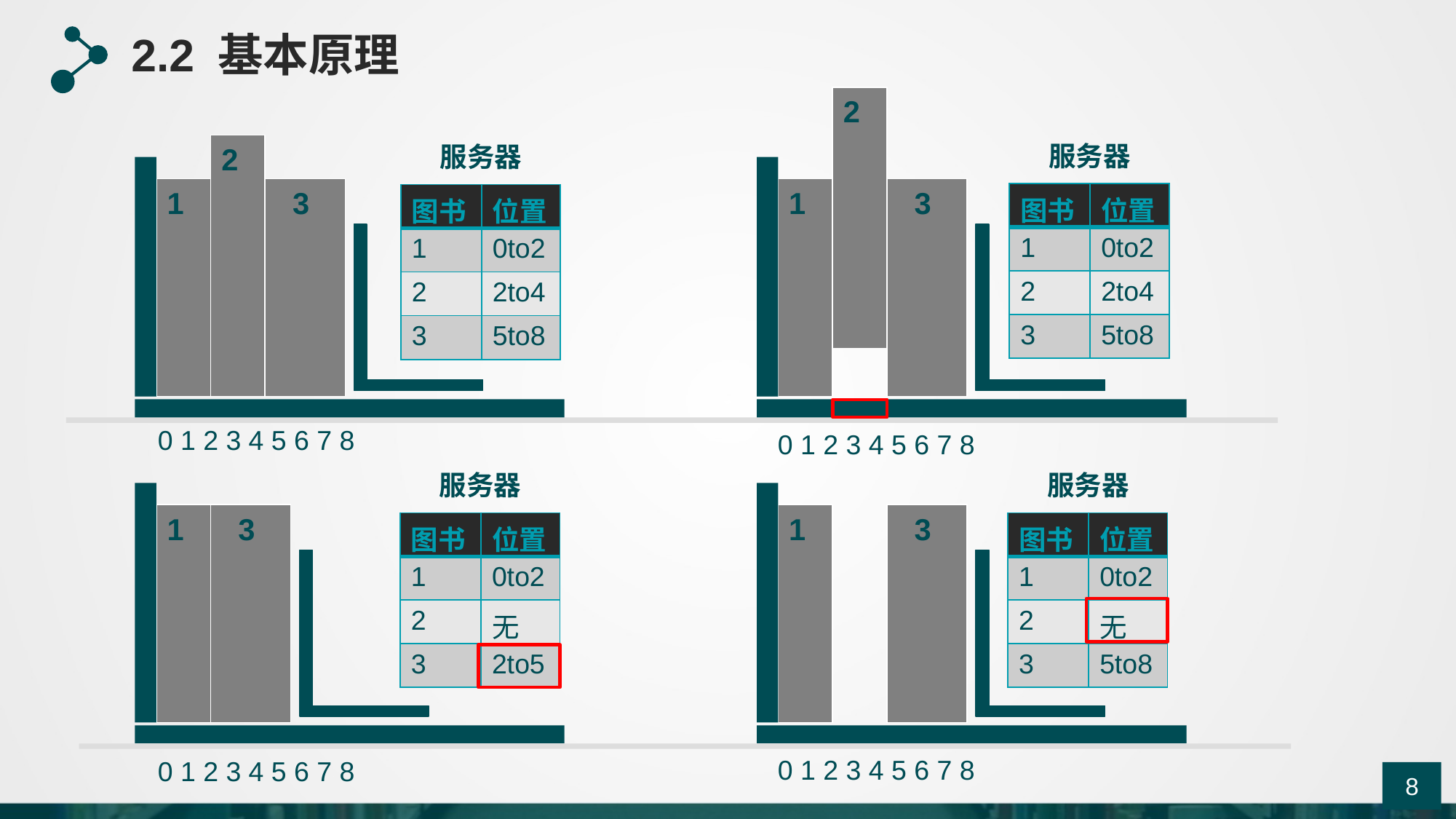

2.2 基本原理

2
1
  3

服务器
服务器
2
1
  3

| 图书 | 位置 |
| --- | --- |
| 1 | 0to2 |
| 2 | 2to4 |
| 3 | 5to8 |
| 图书 | 位置 |
| --- | --- |
| 1 | 0to2 |
| 2 | 2to4 |
| 3 | 5to8 |

0 1 2 3 4 5 6 7 8
0 1 2 3 4 5 6 7 8
服务器
服务器

1
  3

1
  3

| 图书 | 位置 |
| --- | --- |
| 1 | 0to2 |
| 2 | 无 |
| 3 | 2to5 |
| 图书 | 位置 |
| --- | --- |
| 1 | 0to2 |
| 2 | 无 |
| 3 | 5to8 |

0 1 2 3 4 5 6 7 8
0 1 2 3 4 5 6 7 8